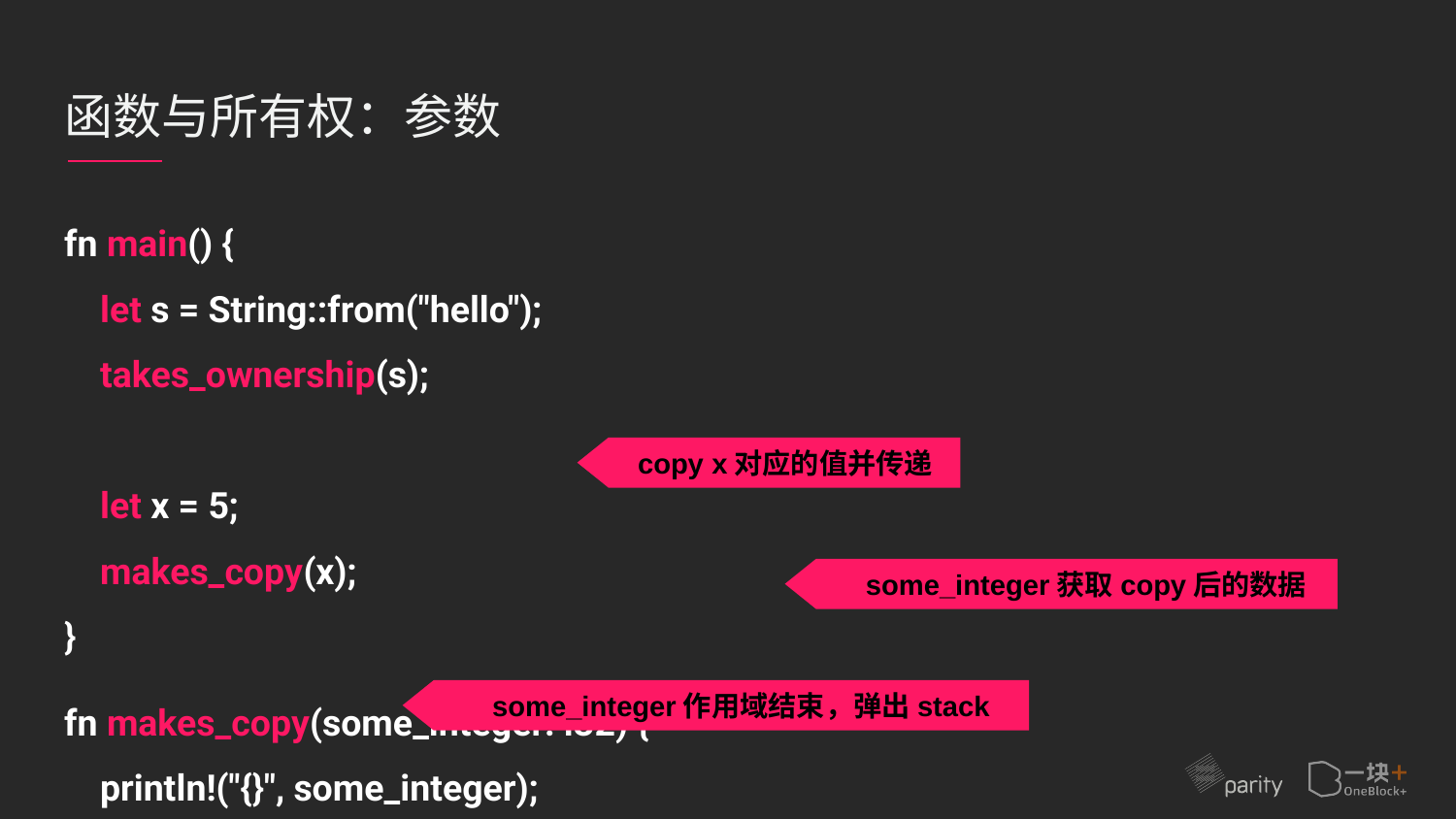

# 函数与所有权：参数
fn main() {
    let s = String::from("hello");
    takes_ownership(s);

    let x = 5;
    makes_copy(x);
}
fn makes_copy(some_integer: i32) {
    println!("{}", some_integer);
}

copy x对应的值并传递
some_integer获取copy后的数据
some_integer作用域结束，弹出stack